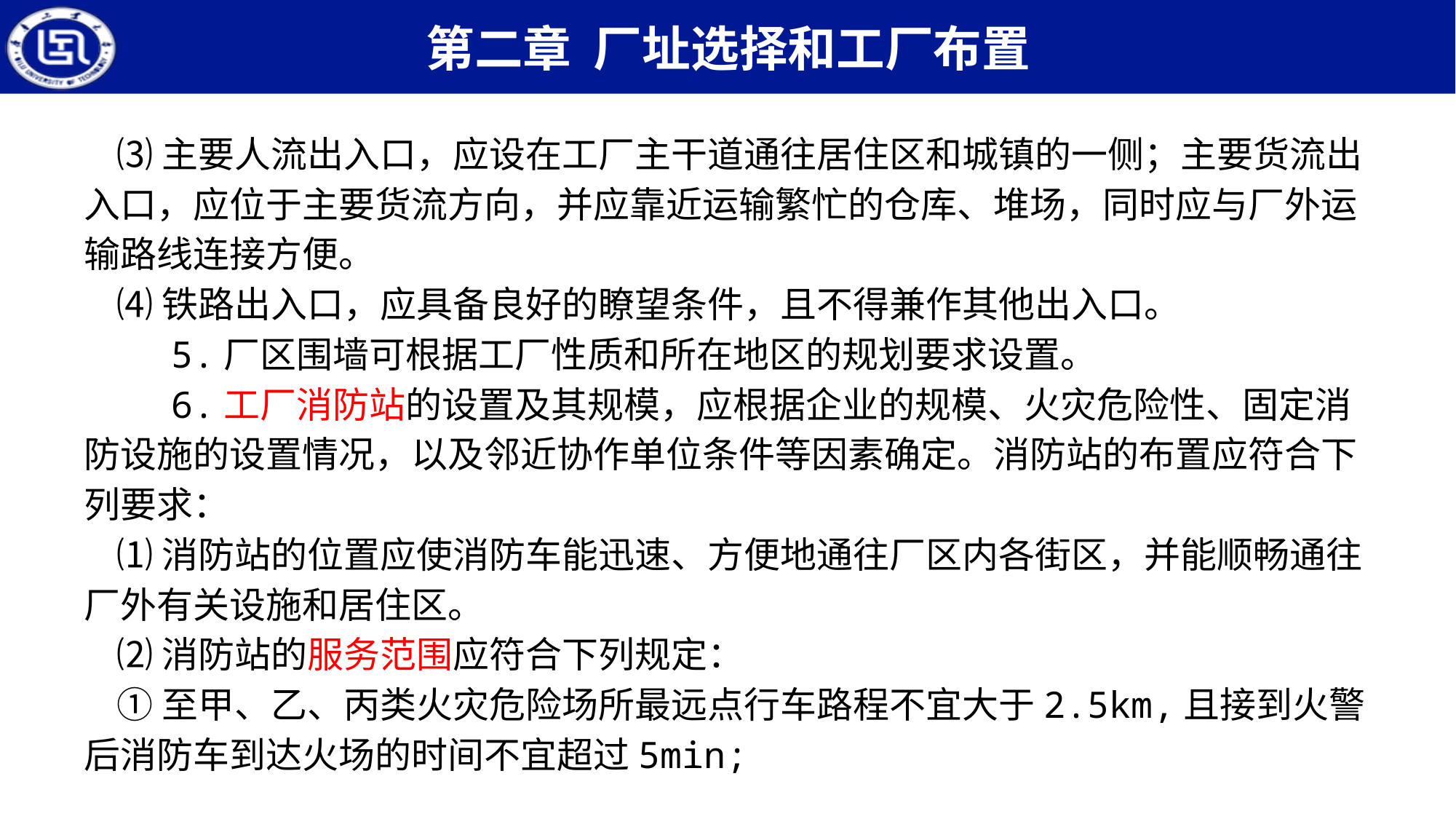

⑶主要人流出入口，应设在工厂主干道通往居住区和城镇的一侧；主要货流出入口，应位于主要货流方向，并应靠近运输繁忙的仓库、堆场，同时应与厂外运输路线连接方便。
    ⑷铁路出入口，应具备良好的瞭望条件，且不得兼作其他出入口。
    5.厂区围墙可根据工厂性质和所在地区的规划要求设置。
    6.工厂消防站的设置及其规模，应根据企业的规模、火灾危险性、固定消防设施的设置情况，以及邻近协作单位条件等因素确定。消防站的布置应符合下列要求：
    ⑴消防站的位置应使消防车能迅速、方便地通往厂区内各街区，并能顺畅通往厂外有关设施和居住区。
    ⑵消防站的服务范围应符合下列规定：
    ①至甲、乙、丙类火灾危险场所最远点行车路程不宜大于2.5km,且接到火警后消防车到达火场的时间不宜超过5min;